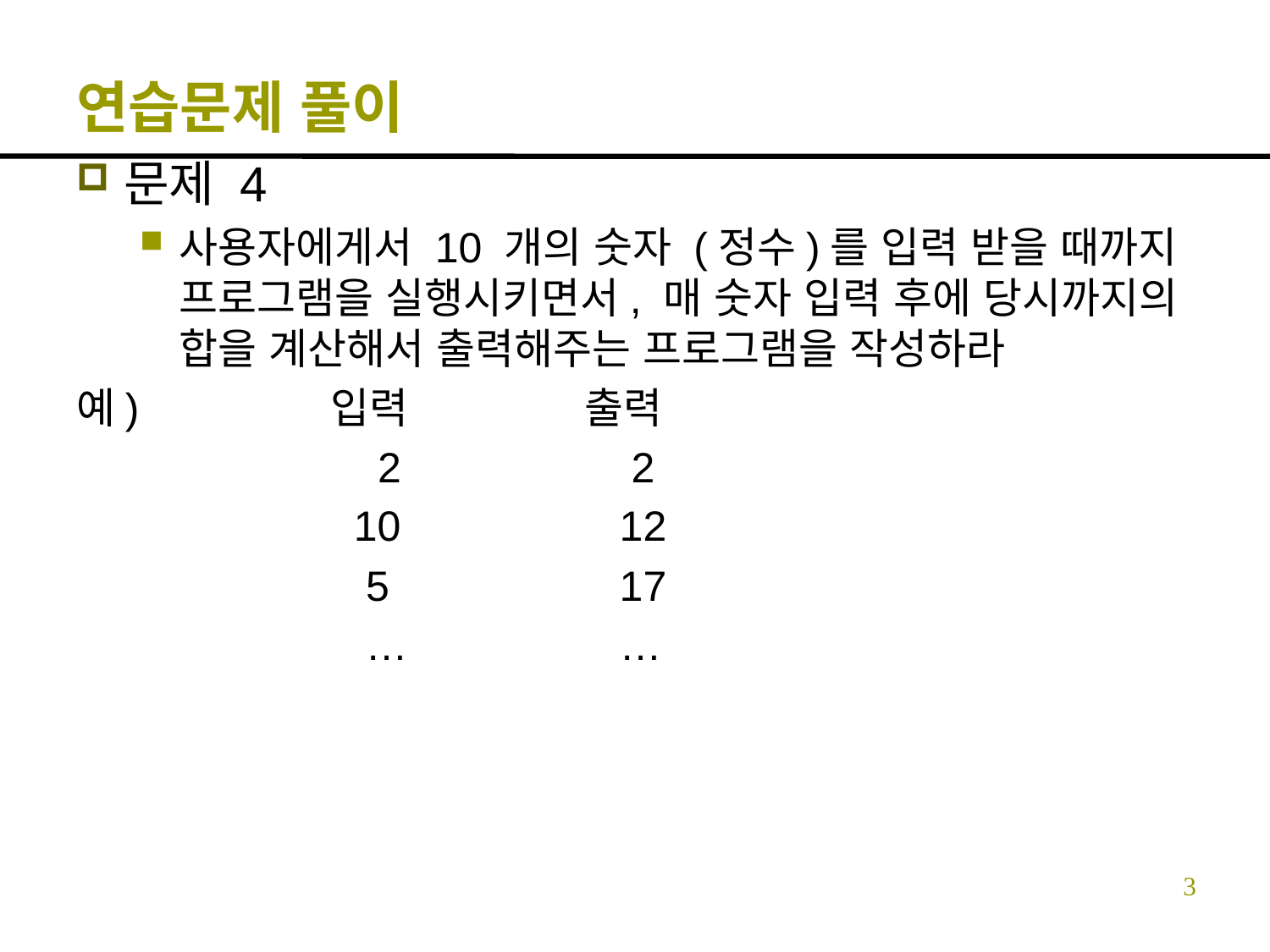

# 연습문제 풀이
문제 4
사용자에게서 10 개의 숫자 (정수)를 입력 받을 때까지 프로그램을 실행시키면서, 매 숫자 입력 후에 당시까지의 합을 계산해서 출력해주는 프로그램을 작성하라
예)		입력		출력
		    2		    2
		  10		   12
		   5		   17
		   …		   …